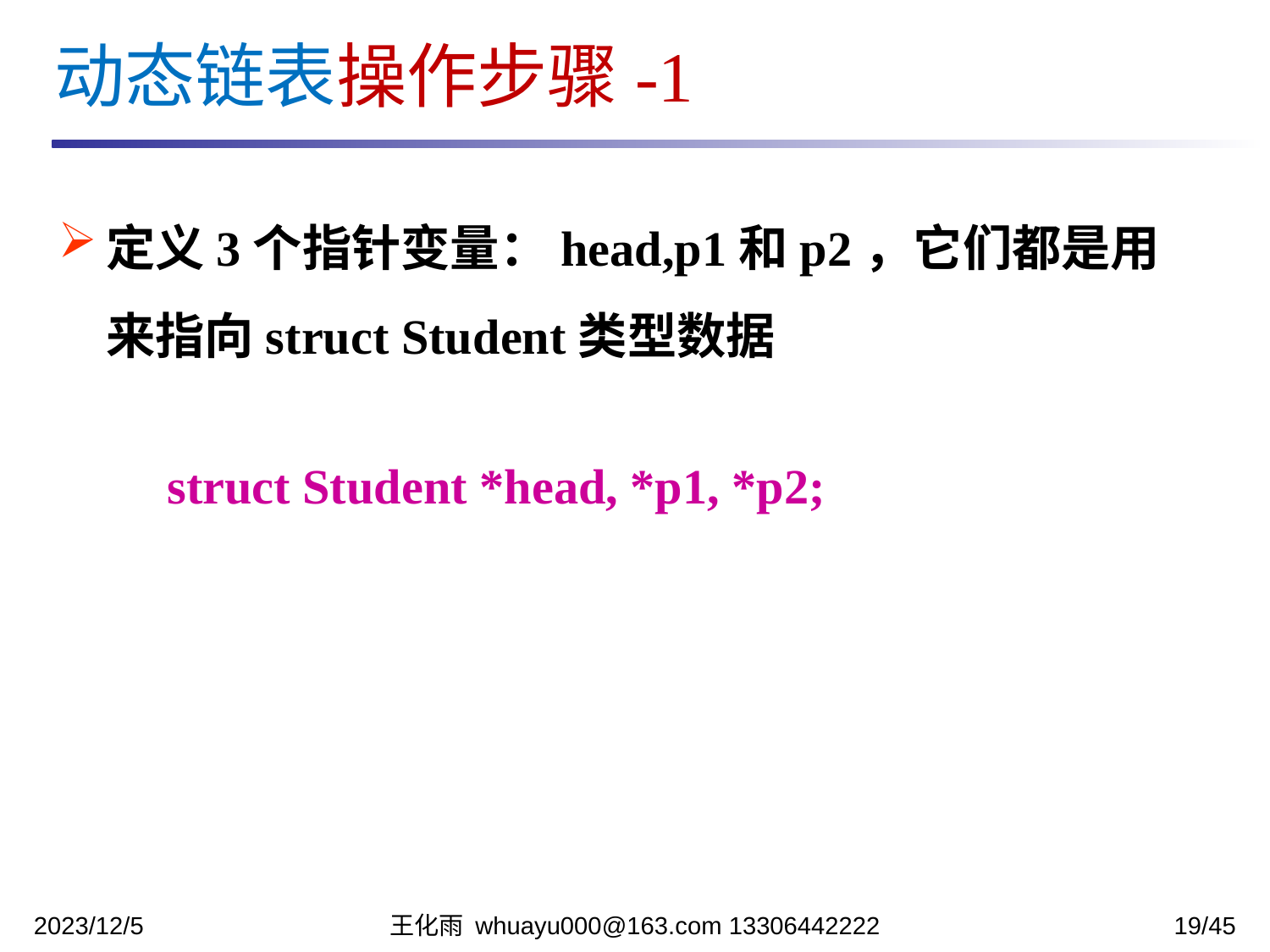

动态链表操作步骤-1
定义3个指针变量：head,p1和p2，它们都是用来指向struct Student类型数据

struct Student *head, *p1, *p2;
2023/12/5
王化雨 whuayu000@163.com 13306442222
19/45